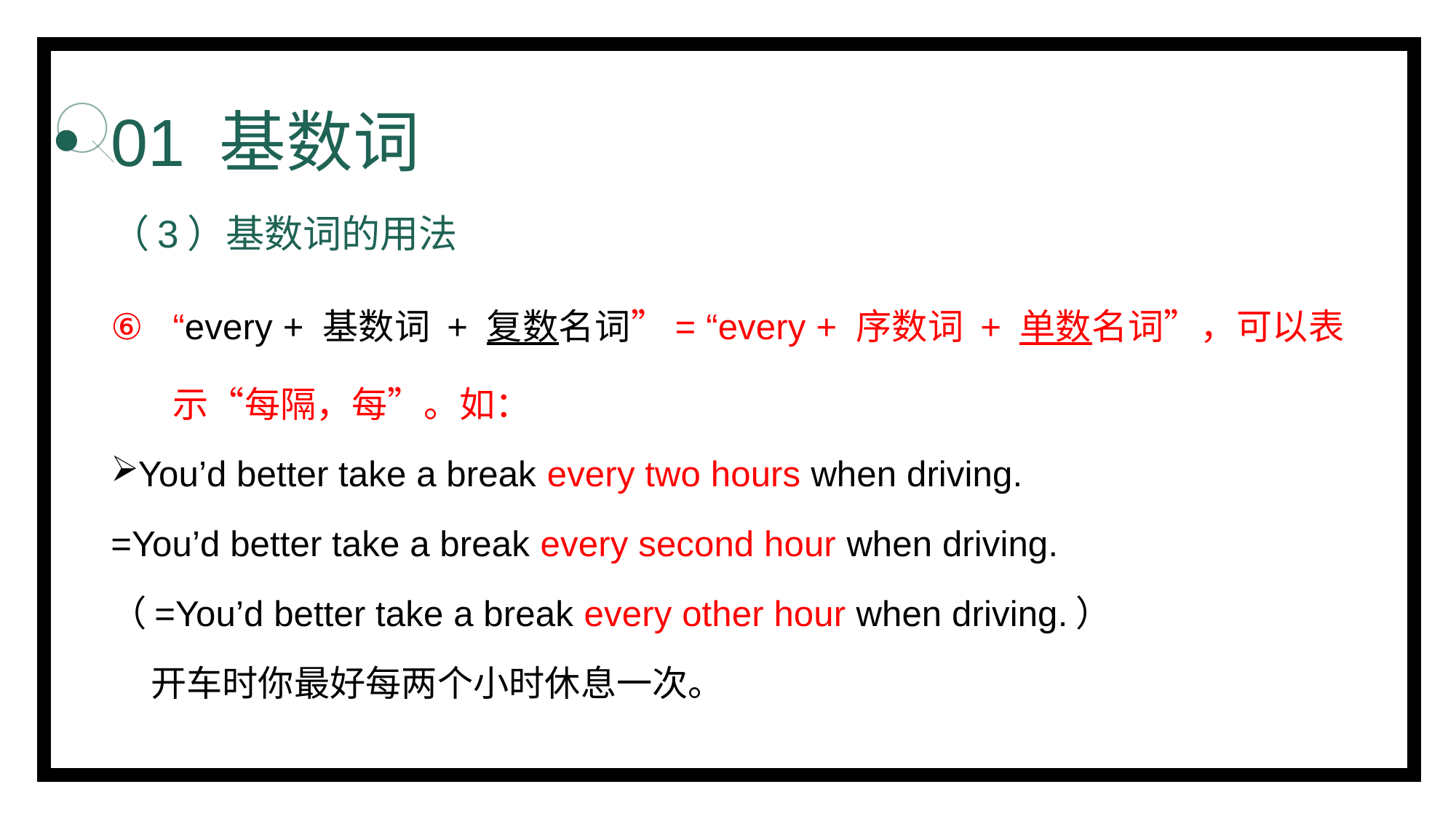

# 01 基数词
（3）基数词的用法
“every + 基数词 + 复数名词”= “every + 序数词 + 单数名词”，可以表示“每隔，每”。如：
You’d better take a break every two hours when driving.
=You’d better take a break every second hour when driving.
（=You’d better take a break every other hour when driving.）
    开车时你最好每两个小时休息一次。